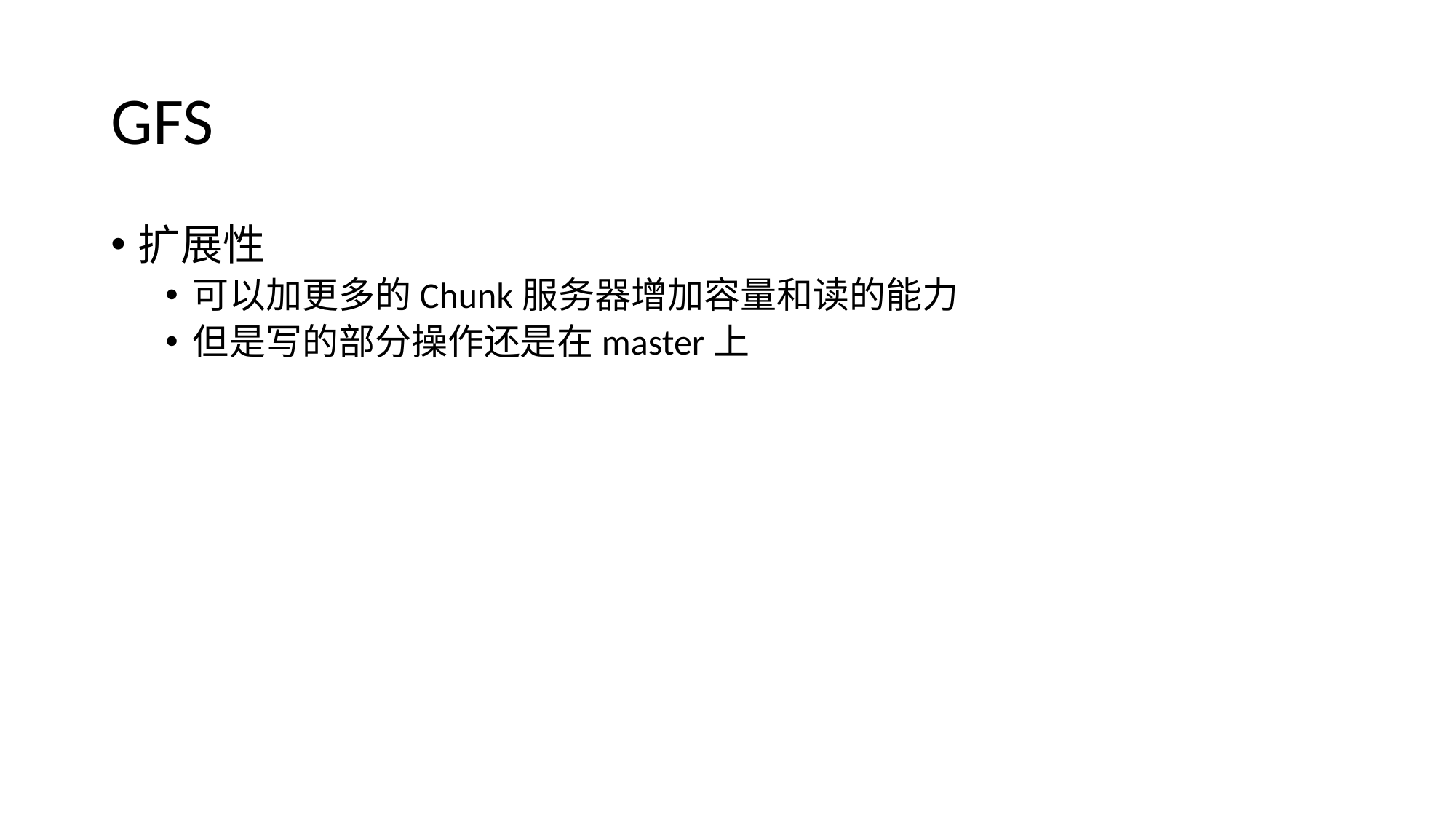

# GFS
扩展性
可以加更多的Chunk服务器增加容量和读的能力
但是写的部分操作还是在master上